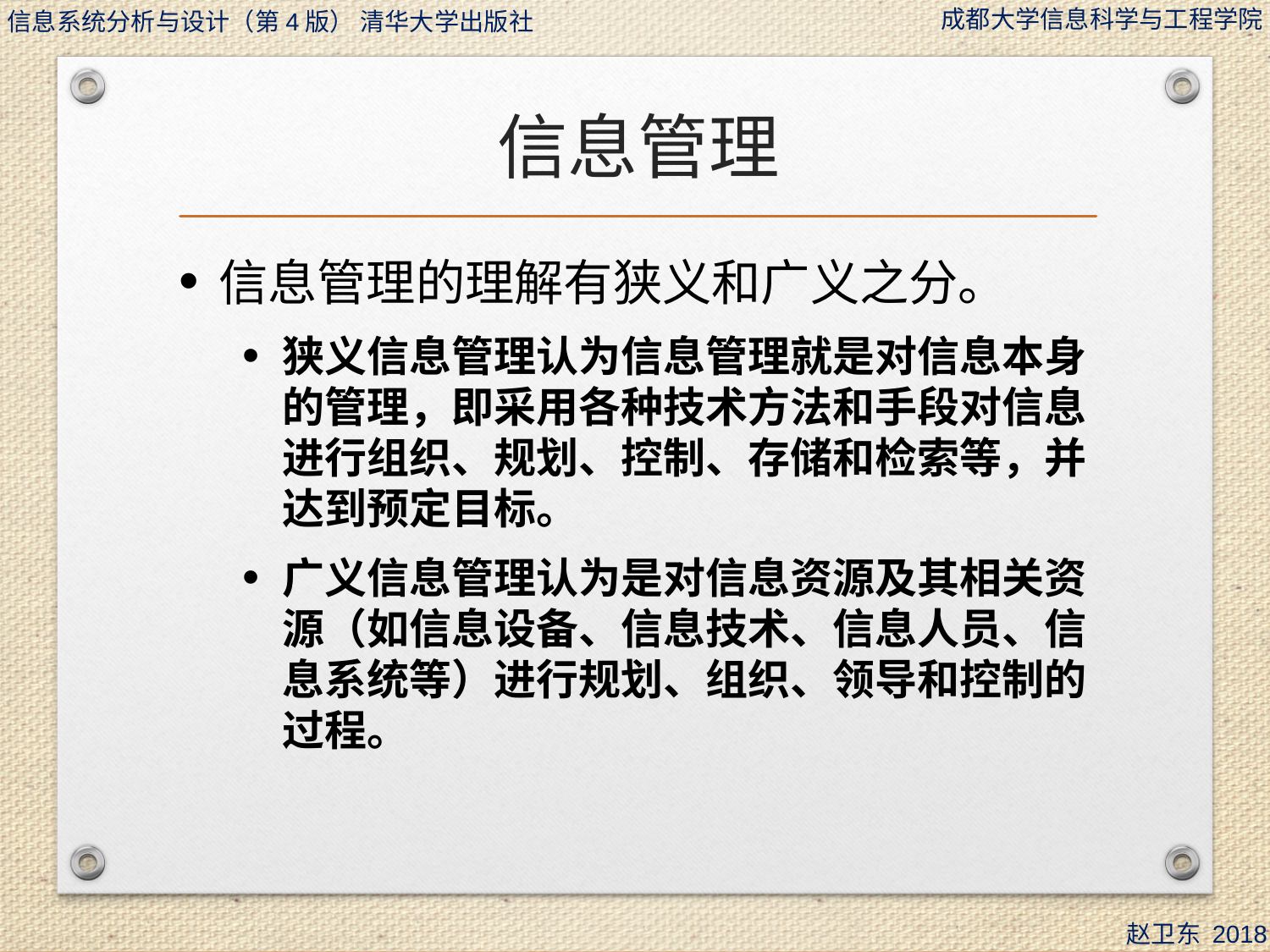

# 信息管理
信息管理的理解有狭义和广义之分。
狭义信息管理认为信息管理就是对信息本身的管理，即采用各种技术方法和手段对信息进行组织、规划、控制、存储和检索等，并达到预定目标。
广义信息管理认为是对信息资源及其相关资源（如信息设备、信息技术、信息人员、信息系统等）进行规划、组织、领导和控制的过程。